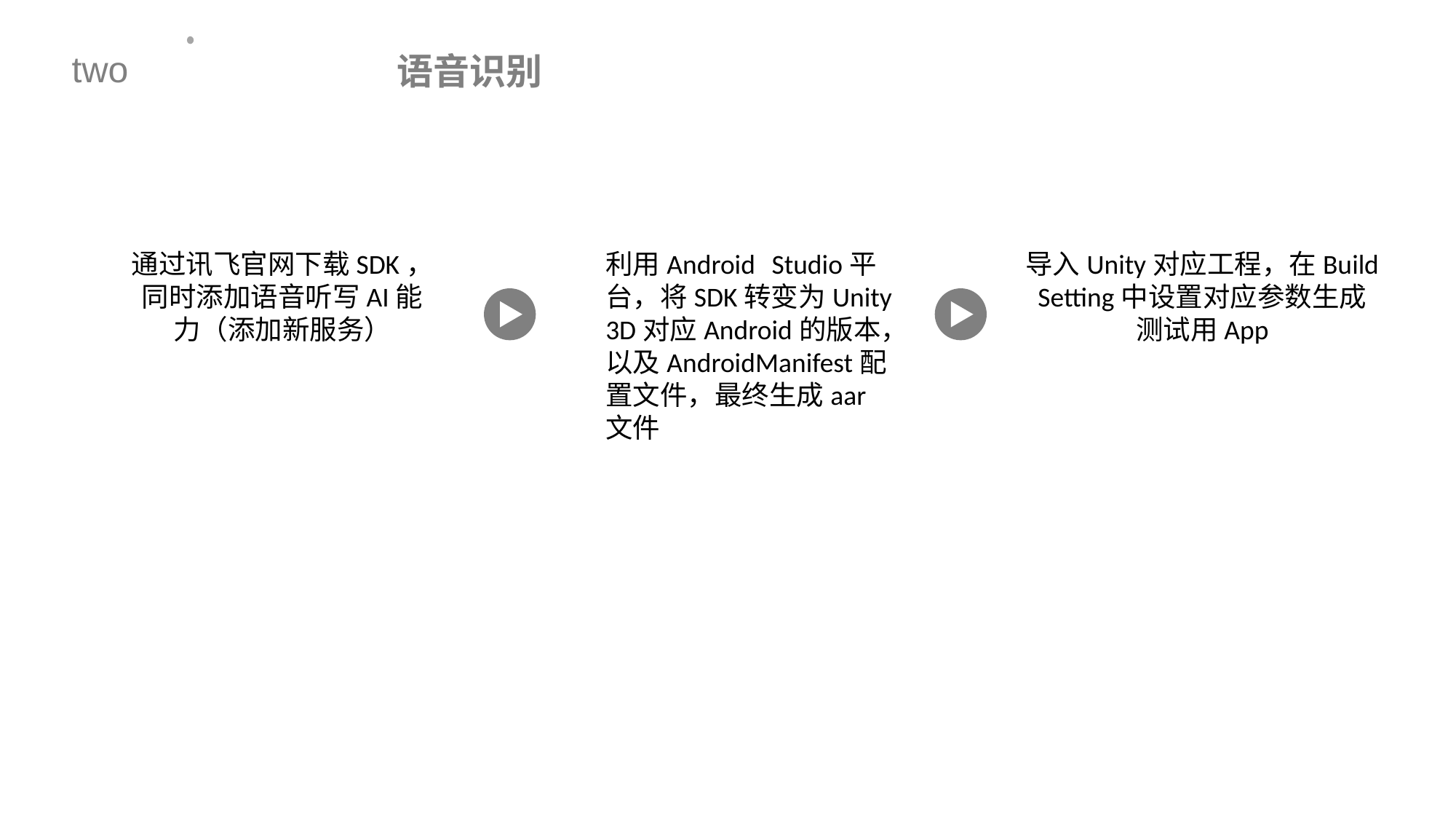

语音识别

two
通过讯飞官网下载SDK，同时添加语音听写AI能力（添加新服务）
利用Android Studio平台，将SDK转变为Unity 3D对应Android的版本，以及AndroidManifest配置文件，最终生成aar文件
导入Unity对应工程，在Build Setting中设置对应参数生成测试用App